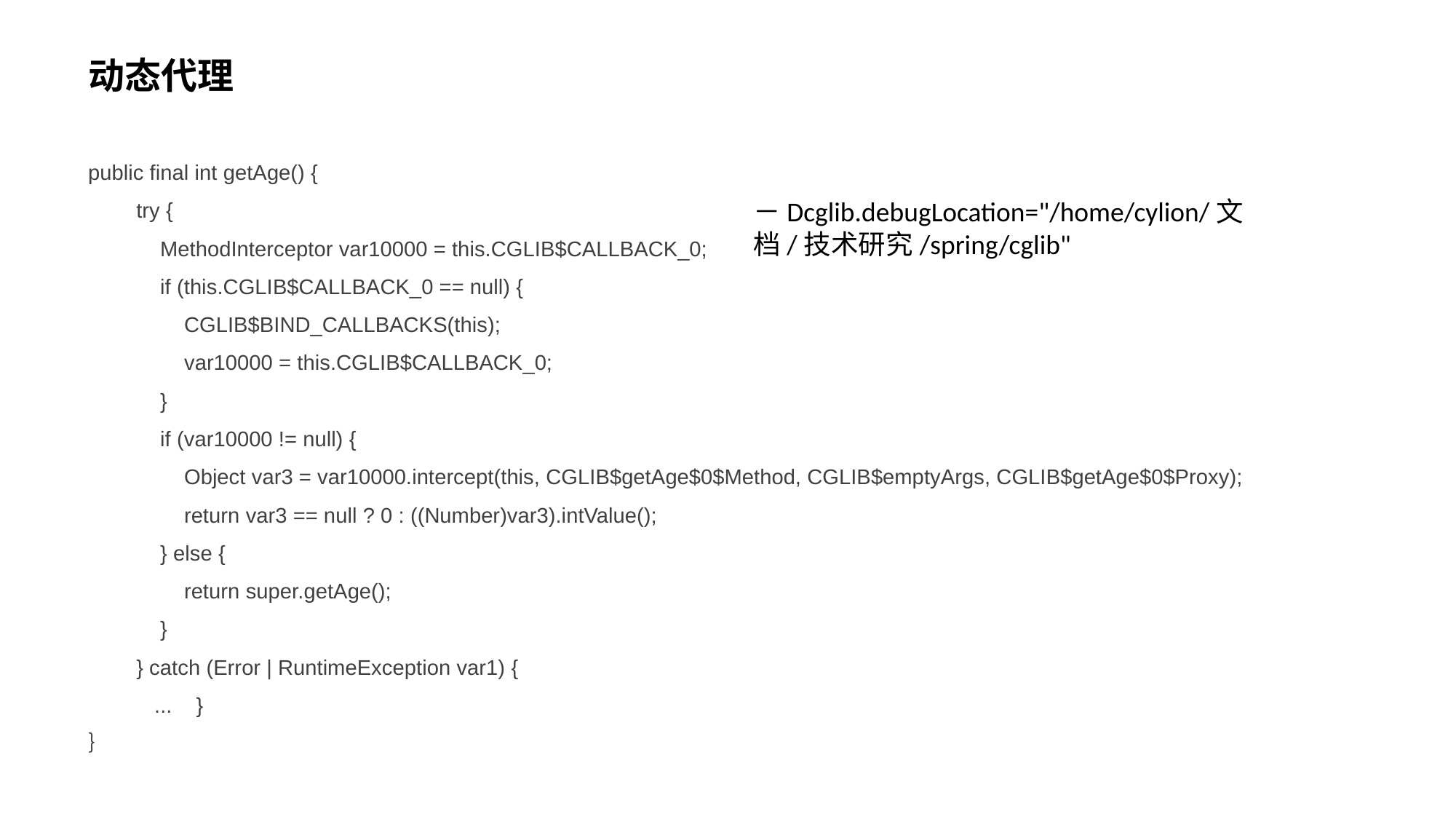

# 动态代理
public final int getAge() {
        try {
            MethodInterceptor var10000 = this.CGLIB$CALLBACK_0;
            if (this.CGLIB$CALLBACK_0 == null) {
                CGLIB$BIND_CALLBACKS(this);
                var10000 = this.CGLIB$CALLBACK_0;
            }
            if (var10000 != null) {
                Object var3 = var10000.intercept(this, CGLIB$getAge$0$Method, CGLIB$emptyArgs, CGLIB$getAge$0$Proxy);
                return var3 == null ? 0 : ((Number)var3).intValue();
            } else {
                return super.getAge();
            }
        } catch (Error | RuntimeException var1) {
           ...    }
｝
－Dcglib.debugLocation="/home/cylion/文档/技术研究/spring/cglib"